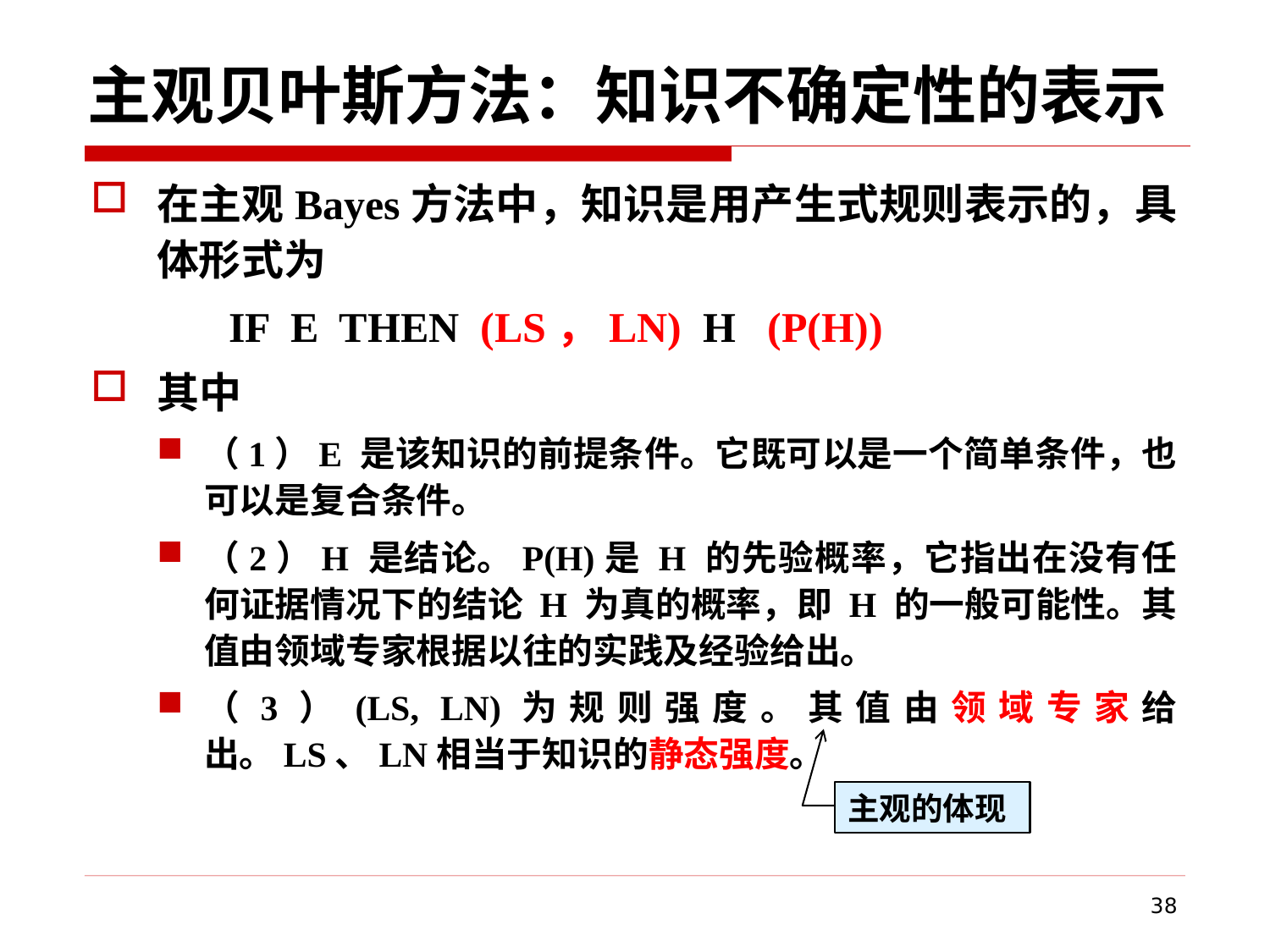

# 主观贝叶斯方法：知识不确定性的表示
在主观Bayes方法中，知识是用产生式规则表示的，具体形式为
             IF  E  THEN  (LS，LN)  H   (P(H))
其中
（1）E 是该知识的前提条件。它既可以是一个简单条件，也可以是复合条件。
（2）H 是结论。P(H)是 H 的先验概率，它指出在没有任何证据情况下的结论 H 为真的概率，即 H 的一般可能性。其值由领域专家根据以往的实践及经验给出。
（3）(LS, LN)为规则强度。其值由领域专家给出。LS、LN相当于知识的静态强度。
主观的体现
38